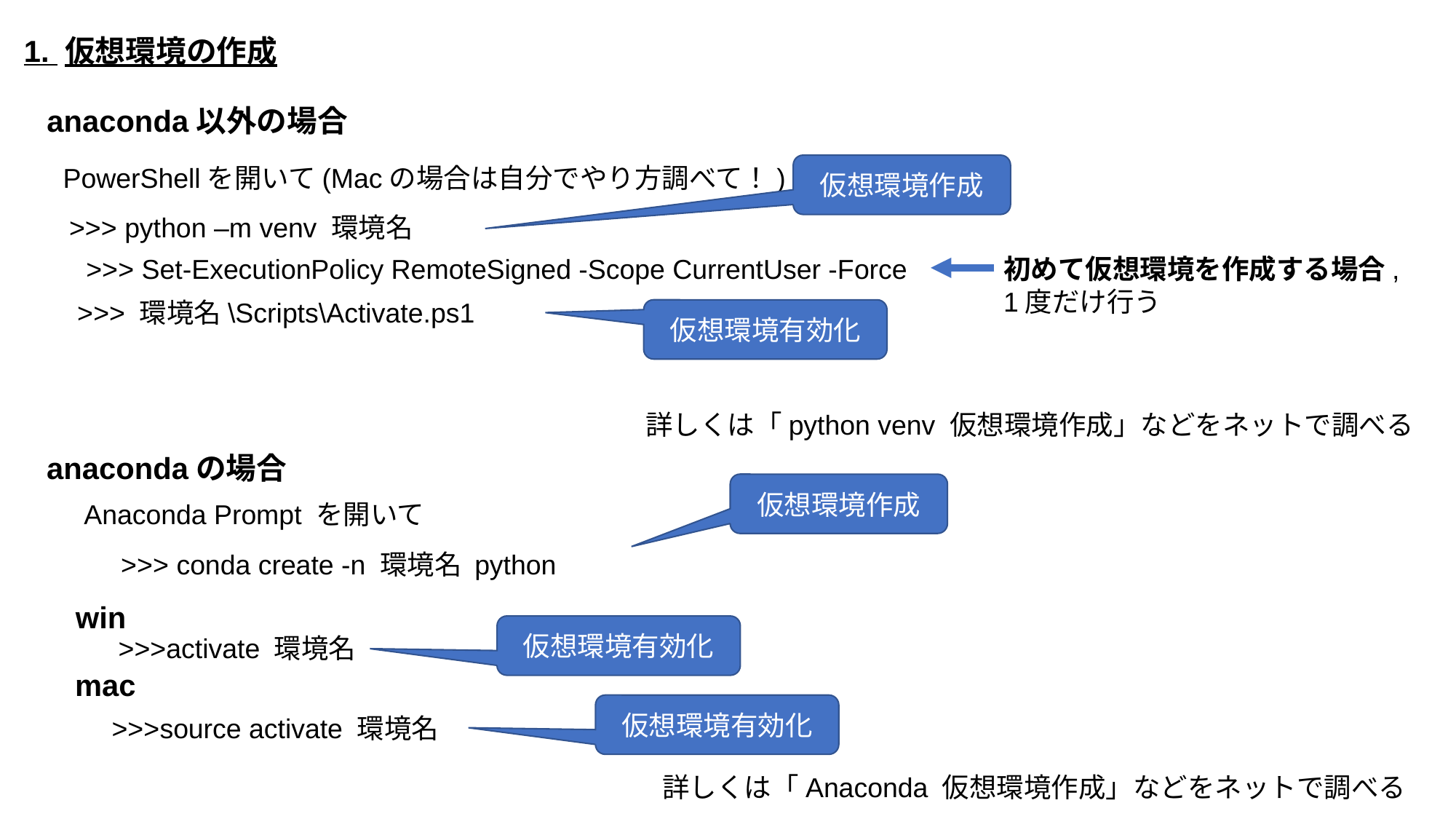

1. 仮想環境の作成
anaconda以外の場合
仮想環境作成
PowerShellを開いて(Macの場合は自分でやり方調べて！)
>>> python –m venv 環境名
>>> Set-ExecutionPolicy RemoteSigned -Scope CurrentUser -Force
初めて仮想環境を作成する場合,
1度だけ行う
>>> 環境名\Scripts\Activate.ps1
仮想環境有効化
詳しくは「python venv 仮想環境作成」などをネットで調べる
anacondaの場合
仮想環境作成
Anaconda Prompt を開いて
>>> conda create -n 環境名 python
win
仮想環境有効化
>>>activate 環境名
mac
仮想環境有効化
>>>source activate 環境名
詳しくは「Anaconda 仮想環境作成」などをネットで調べる